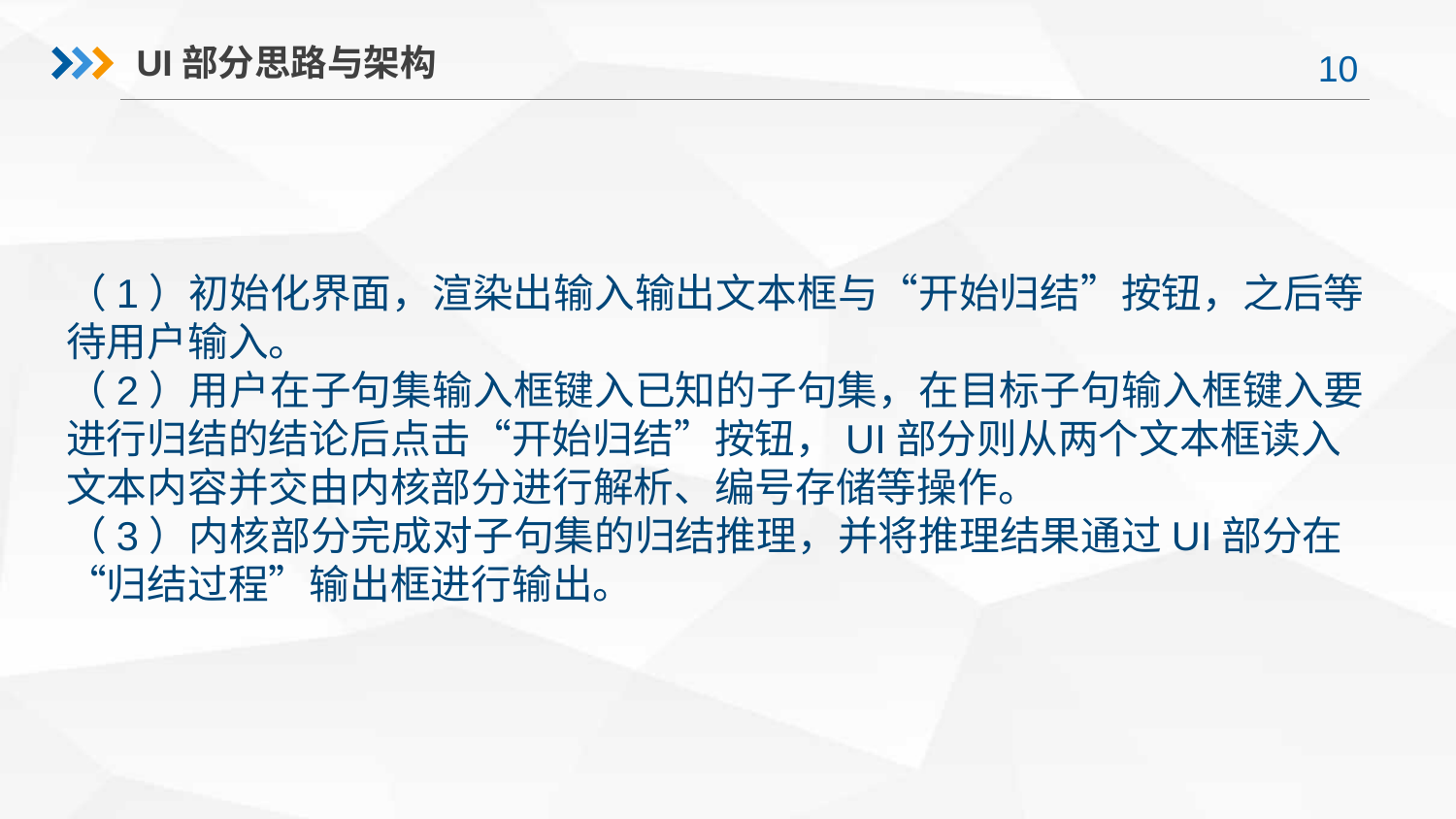

UI部分思路与架构
（1）初始化界面，渲染出输入输出文本框与“开始归结”按钮，之后等待用户输入。
（2）用户在子句集输入框键入已知的子句集，在目标子句输入框键入要进行归结的结论后点击“开始归结”按钮，UI部分则从两个文本框读入文本内容并交由内核部分进行解析、编号存储等操作。
（3）内核部分完成对子句集的归结推理，并将推理结果通过UI部分在“归结过程”输出框进行输出。